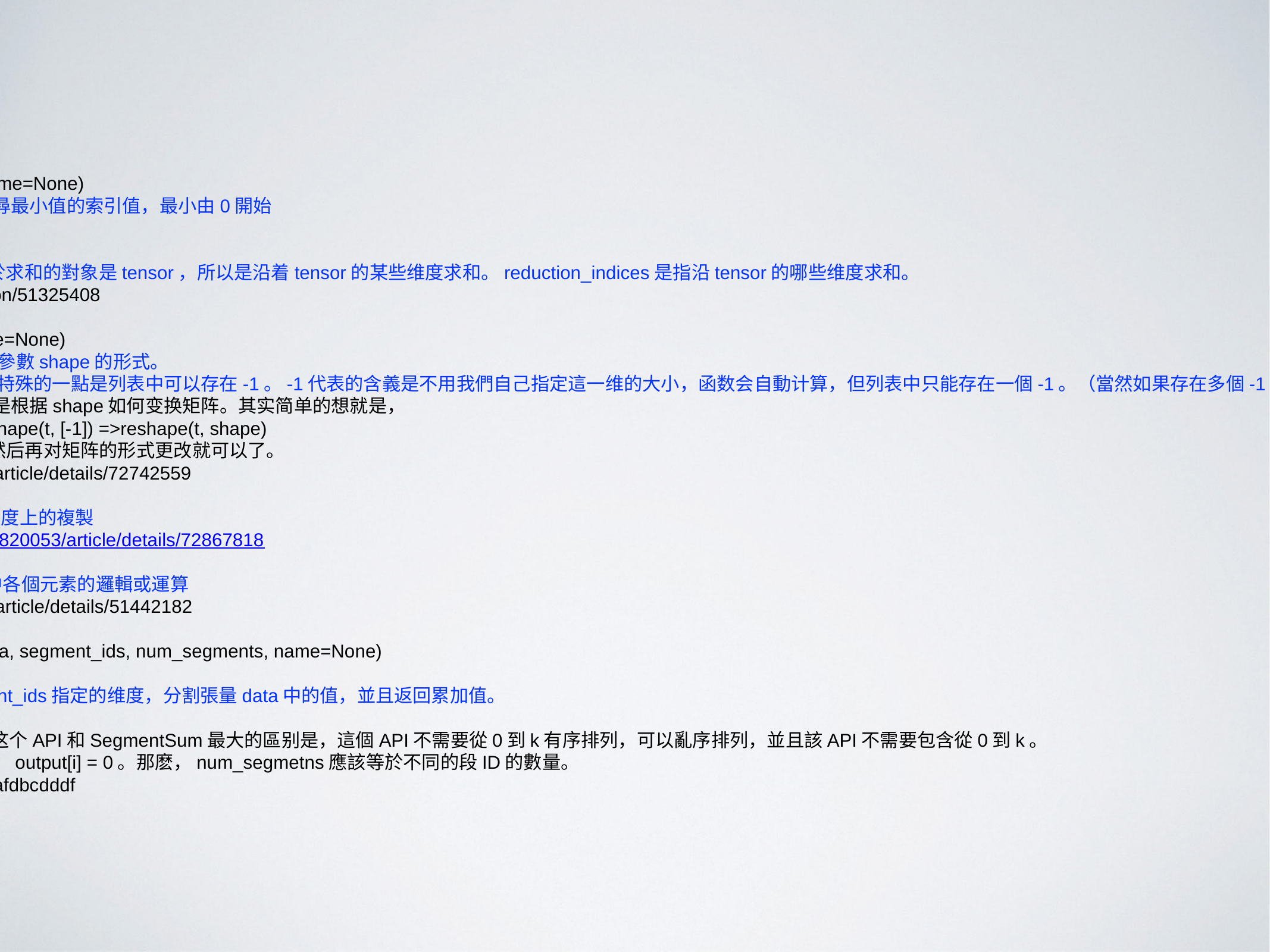

tf.argmin(input, dimension, name=None)
函數解說：沿著需要的維度找尋最小值的索引值，最小由0開始

tf.reduce_sum()
reduce_sum() 就是求和，由於求和的對象是tensor，所以是沿着tensor的某些维度求和。reduction_indices是指沿tensor的哪些维度求和。
https://www.zhihu.com/question/51325408

tf.reshape(tensor,shape, name=None)
函数的作用是將tensor變換為參數shape的形式。
其中shape為一个列表形式，特殊的一點是列表中可以存在-1。-1代表的含義是不用我們自己指定這一维的大小，函数会自動计算，但列表中只能存在一個-1。（當然如果存在多個-1，就是一個存在多解的方程了）
好了我想说的重点还有一个就是根据shape如何变换矩阵。其实简单的想就是，
reshape（t, shape） => reshape(t, [-1]) =>reshape(t, shape)
首先将矩阵t变为一维矩阵，然后再对矩阵的形式更改就可以了。
http://blog.csdn.net/zeuseign/article/details/72742559

tile() 平鋪之意，用於在同一维度上的複製
http://blog.csdn.net/xwd18280820053/article/details/72867818

tf.reduce_any() 計算tensor中各個元素的邏輯或運算
http://blog.csdn.net/lhanchao/article/details/51442182

tf.unsorted_segment_sum(data, segment_ids, num_segments, name=None)

這個函數的作用是沿着segment_ids指定的维度，分割張量data中的值，並且返回累加值。
計算公式為:
其中，segment_ids[j] == i。这个API和SegmentSum最大的區别是，這個API不需要從0到k有序排列，可以亂序排列，並且該API不需要包含從0到k。
如果對於给定的分割區間ID i，output[i] = 0。那麽，num_segmetns應該等於不同的段ID的數量。
http://www.jianshu.com/p/4daafdbcdddf